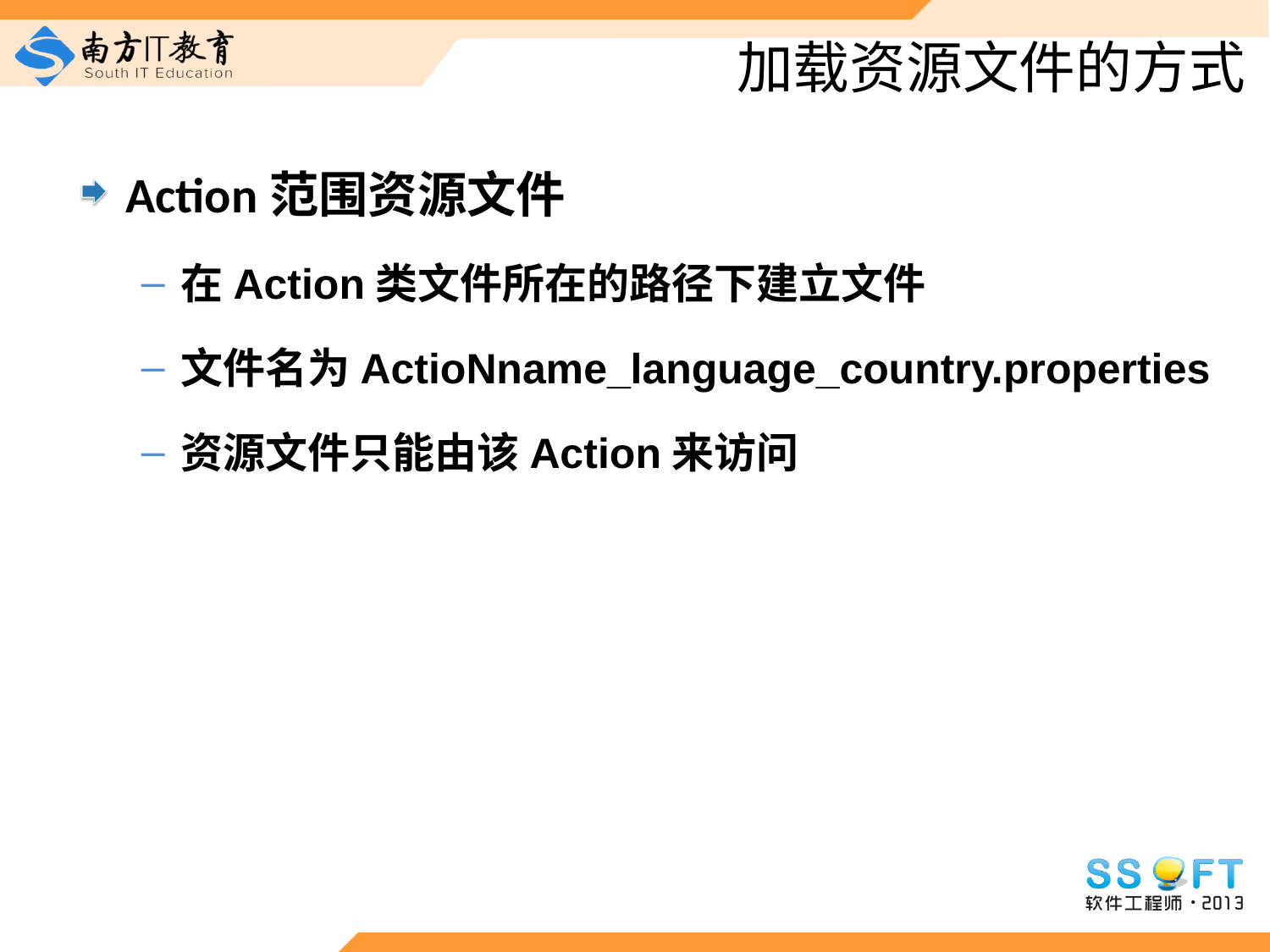

# 加载资源文件的方式
Action范围资源文件
在Action类文件所在的路径下建立文件
文件名为ActioNname_language_country.properties
资源文件只能由该Action来访问